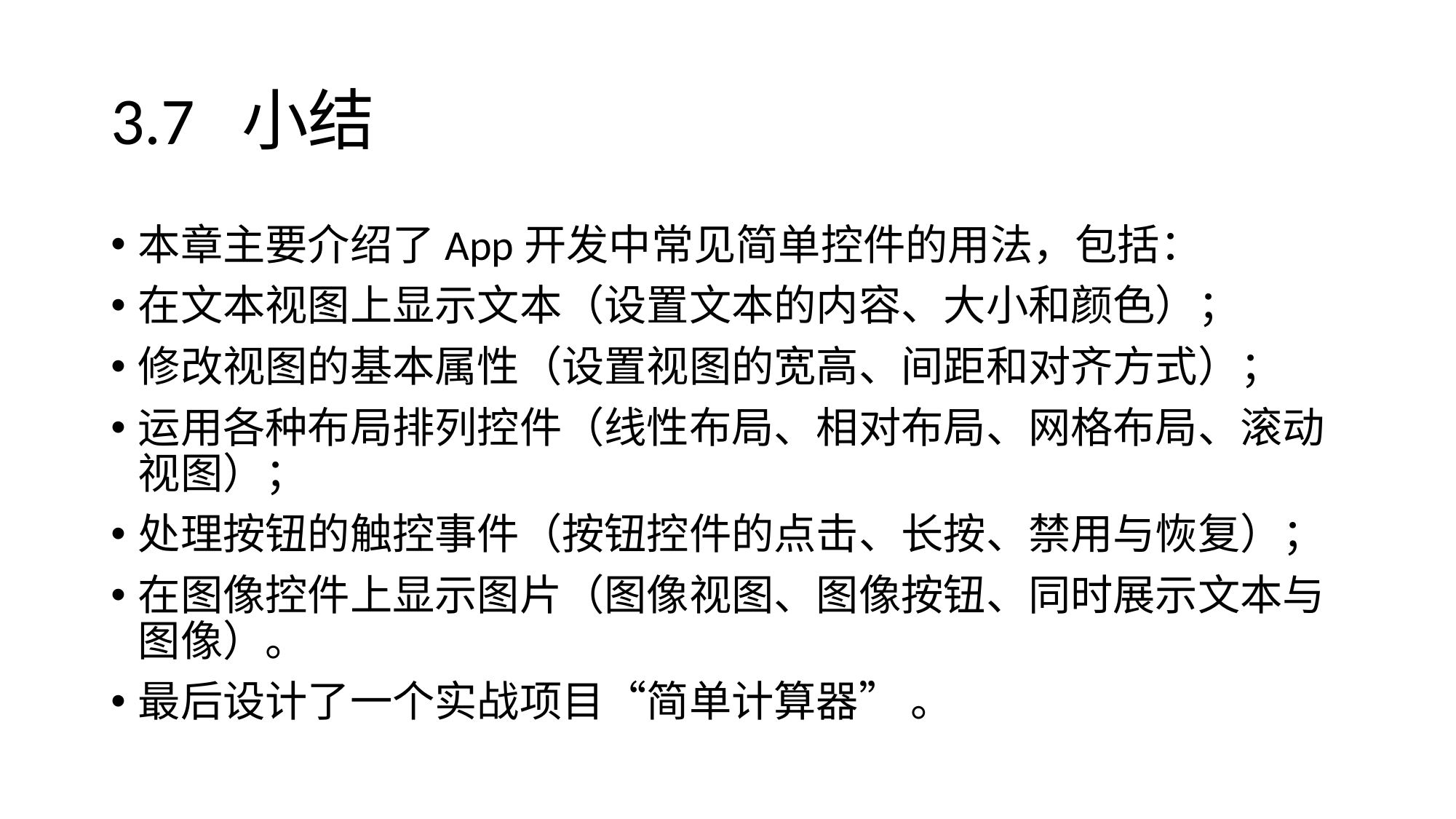

# 3.7  小结
本章主要介绍了App开发中常见简单控件的用法，包括：
在文本视图上显示文本（设置文本的内容、大小和颜色）；
修改视图的基本属性（设置视图的宽高、间距和对齐方式）；
运用各种布局排列控件（线性布局、相对布局、网格布局、滚动视图）；
处理按钮的触控事件（按钮控件的点击、长按、禁用与恢复）；
在图像控件上显示图片（图像视图、图像按钮、同时展示文本与图像）。
最后设计了一个实战项目“简单计算器” 。